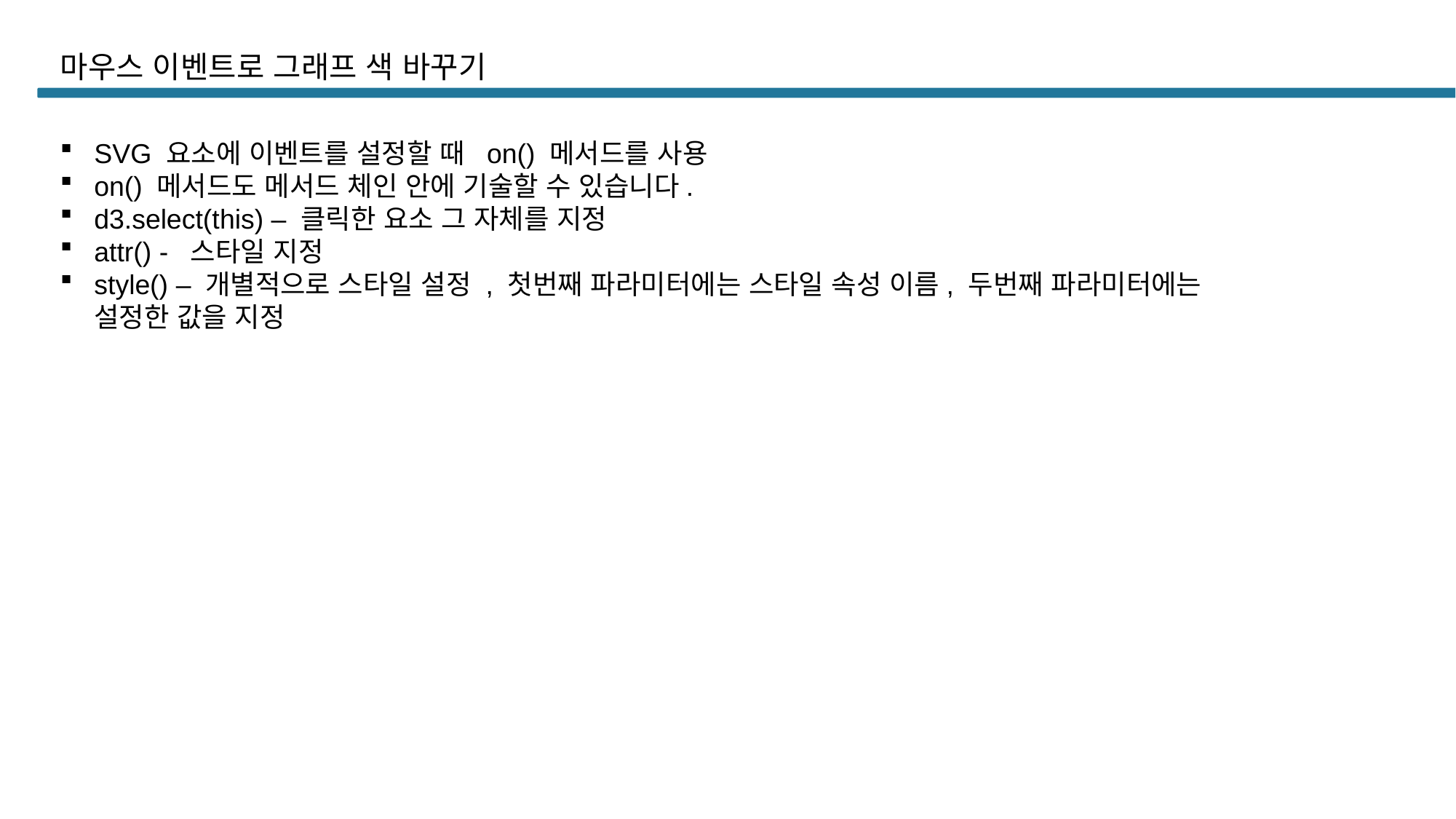

# 마우스 이벤트로 그래프 색 바꾸기
SVG 요소에 이벤트를 설정할 때  on() 메서드를 사용
on() 메서드도 메서드 체인 안에 기술할 수 있습니다.
d3.select(this) – 클릭한 요소 그 자체를 지정
attr() -  스타일 지정
style() – 개별적으로 스타일 설정 , 첫번째 파라미터에는 스타일 속성 이름, 두번째 파라미터에는 설정한 값을 지정